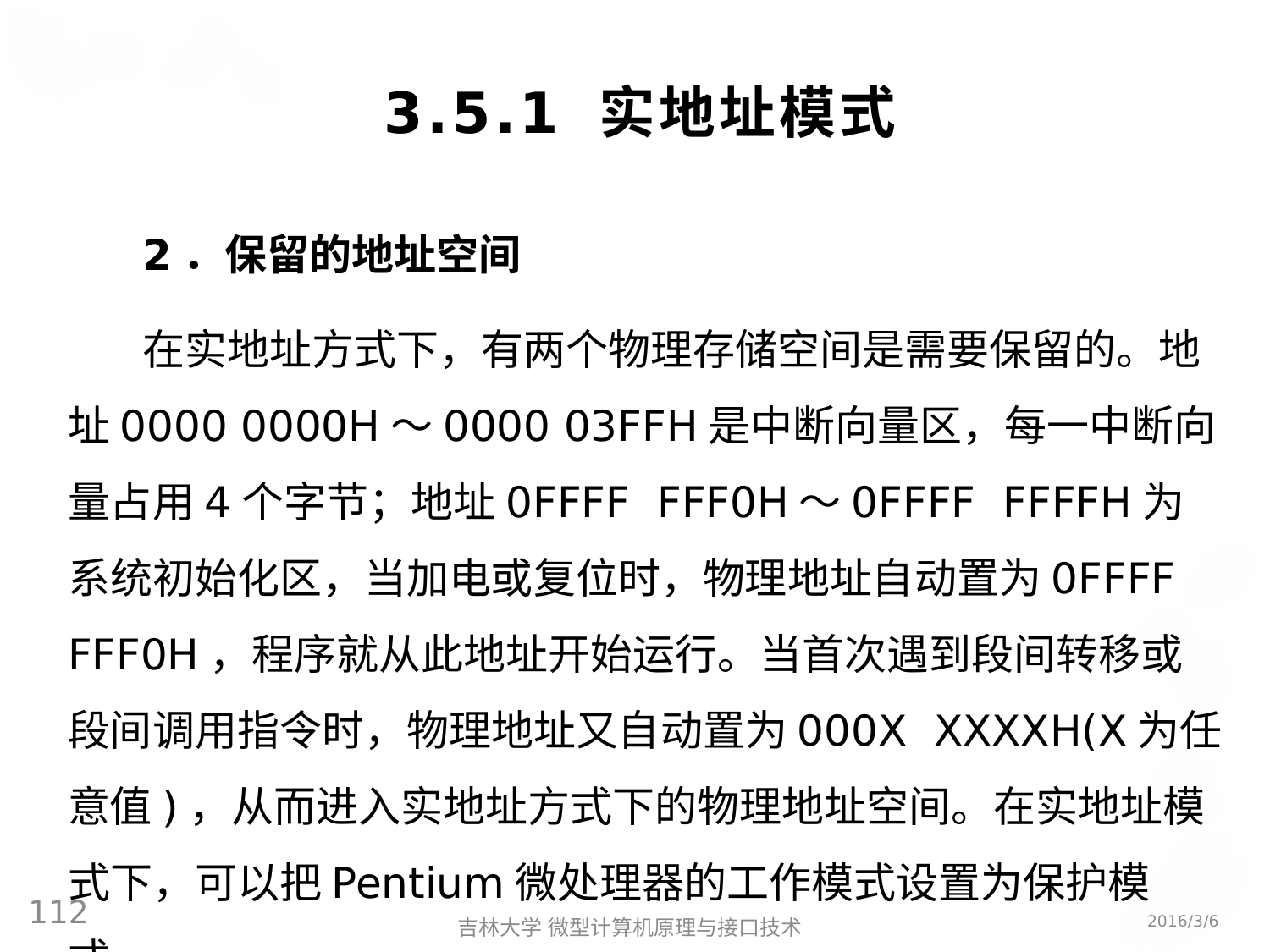

# 3.5.1 实地址模式
2．保留的地址空间
在实地址方式下，有两个物理存储空间是需要保留的。地址0000 0000H～0000 03FFH是中断向量区，每一中断向量占用4个字节；地址0FFFF  FFF0H～0FFFF  FFFFH为系统初始化区，当加电或复位时，物理地址自动置为0FFFF FFF0H，程序就从此地址开始运行。当首次遇到段间转移或段间调用指令时，物理地址又自动置为000X  XXXXH(X为任意值)，从而进入实地址方式下的物理地址空间。在实地址模式下，可以把Pentium微处理器的工作模式设置为保护模式。
112
2016/3/6
吉林大学 微型计算机原理与接口技术